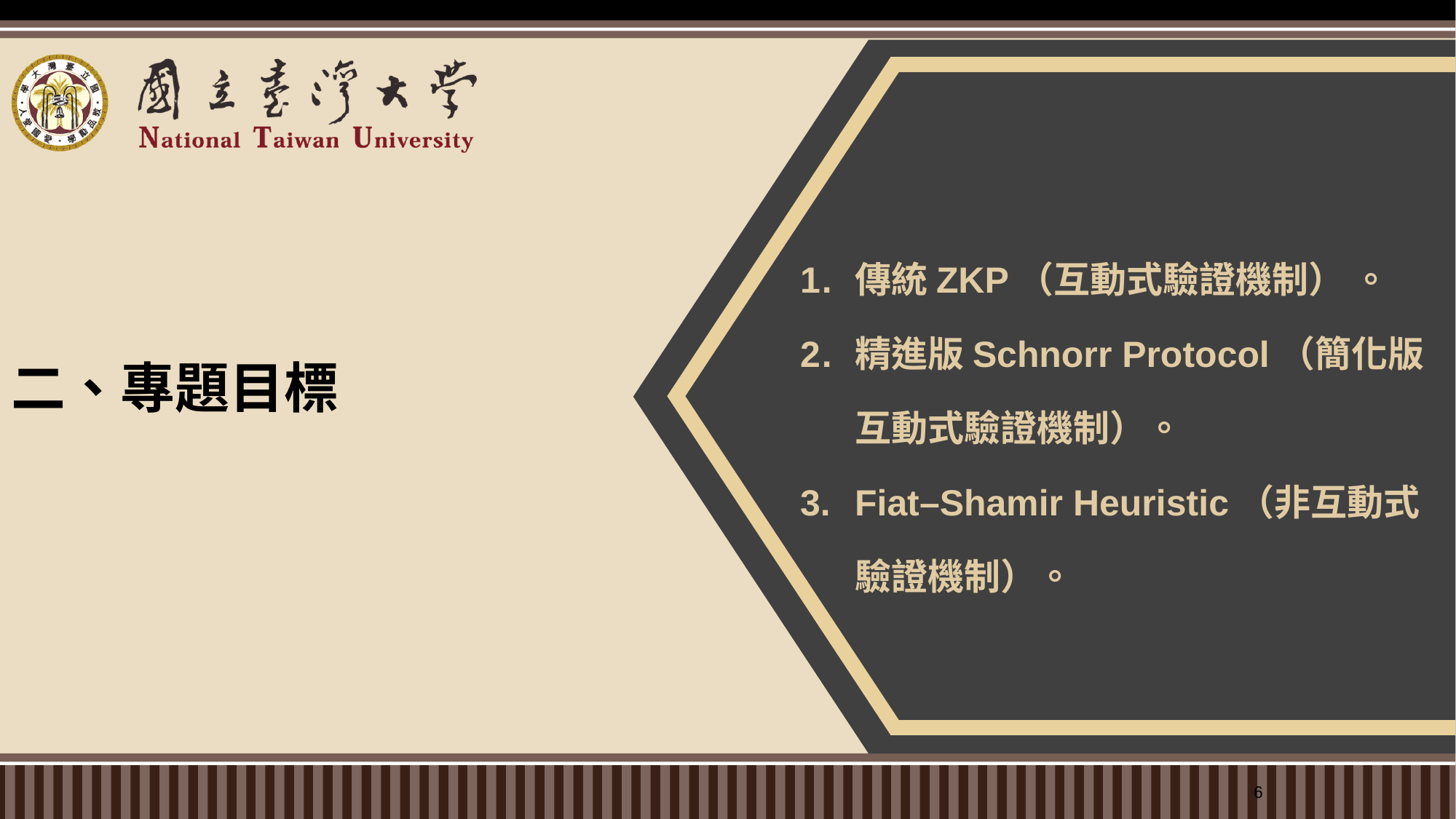

傳統ZKP（互動式驗證機制） 。
精進版Schnorr Protocol（簡化版互動式驗證機制）。
Fiat–Shamir Heuristic（非互動式驗證機制）。

# 二、專題目標
6